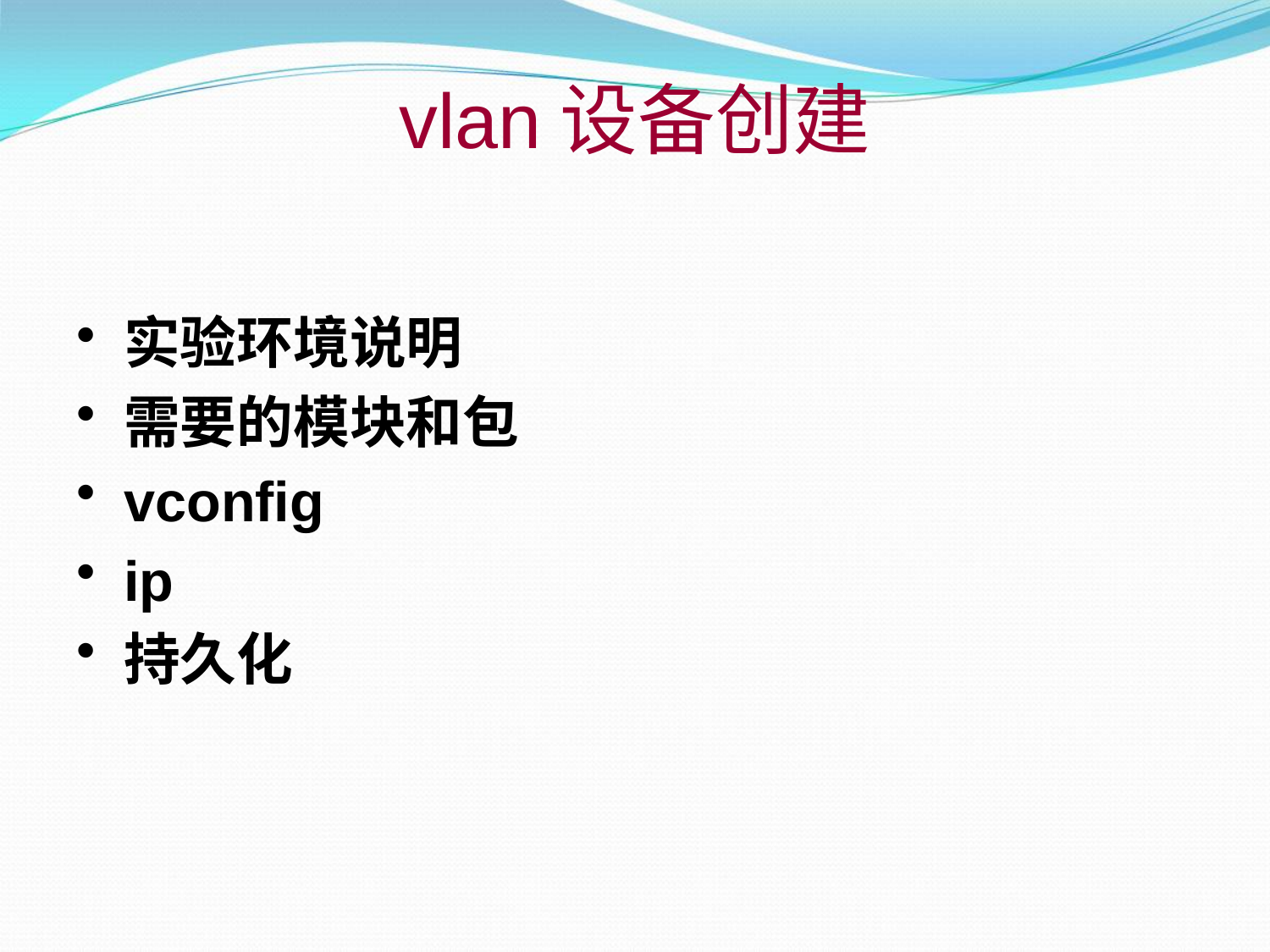

# vlan设备创建

实验环境说明
需要的模块和包
vconfig
ip
持久化